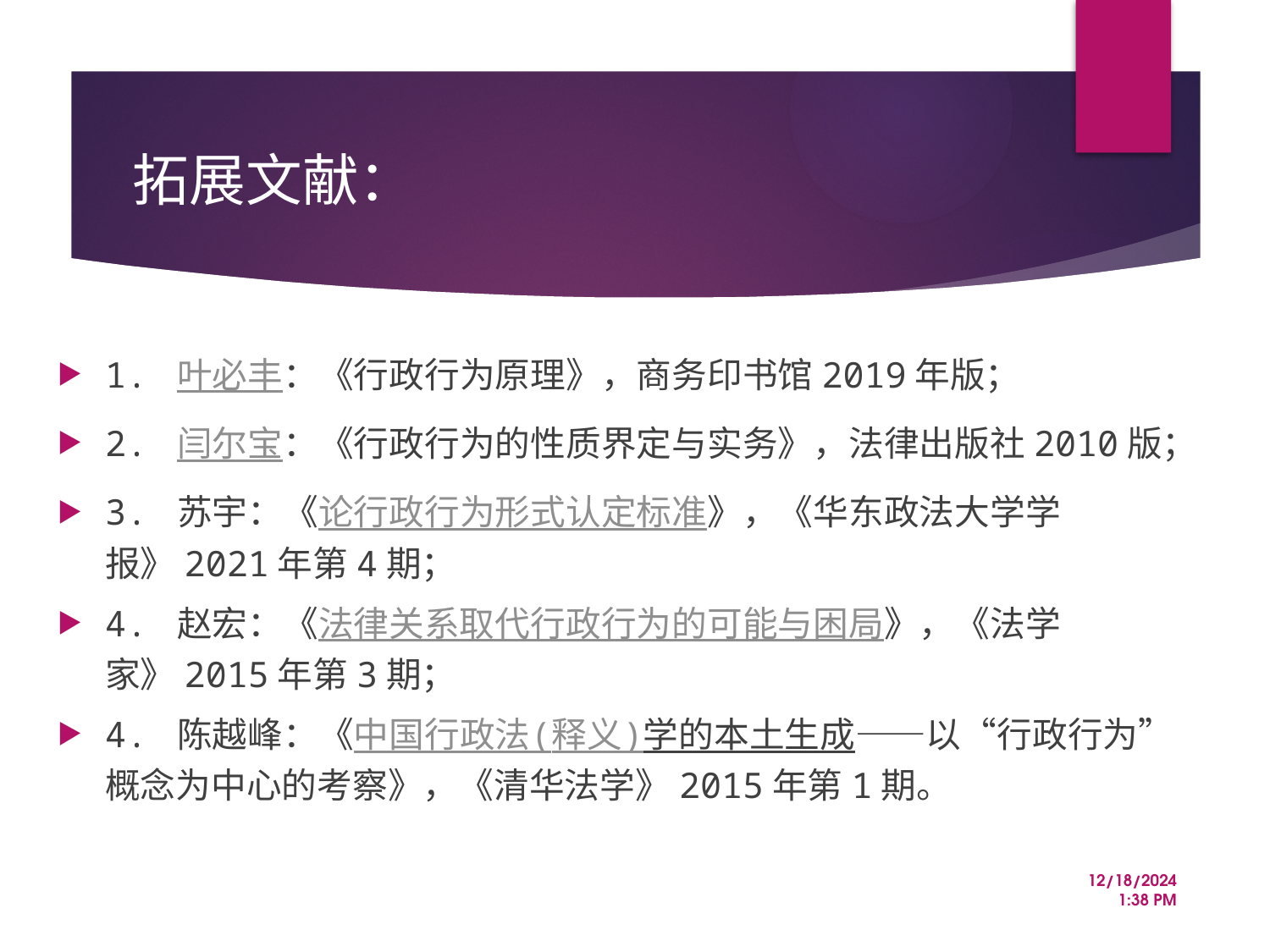

# 拓展文献：
1. 叶必丰：《行政行为原理》，商务印书馆2019年版；
2. 闫尔宝：《行政行为的性质界定与实务》，法律出版社2010版；
3. 苏宇：《论行政行为形式认定标准》，《华东政法大学学报》2021年第4期；
4. 赵宏：《法律关系取代行政行为的可能与困局》，《法学家》2015年第3期；
4. 陈越峰：《中国行政法(释义)学的本土生成——以“行政行为”概念为中心的考察》，《清华法学》2015年第1期。

12/18/2024 1:38 PM